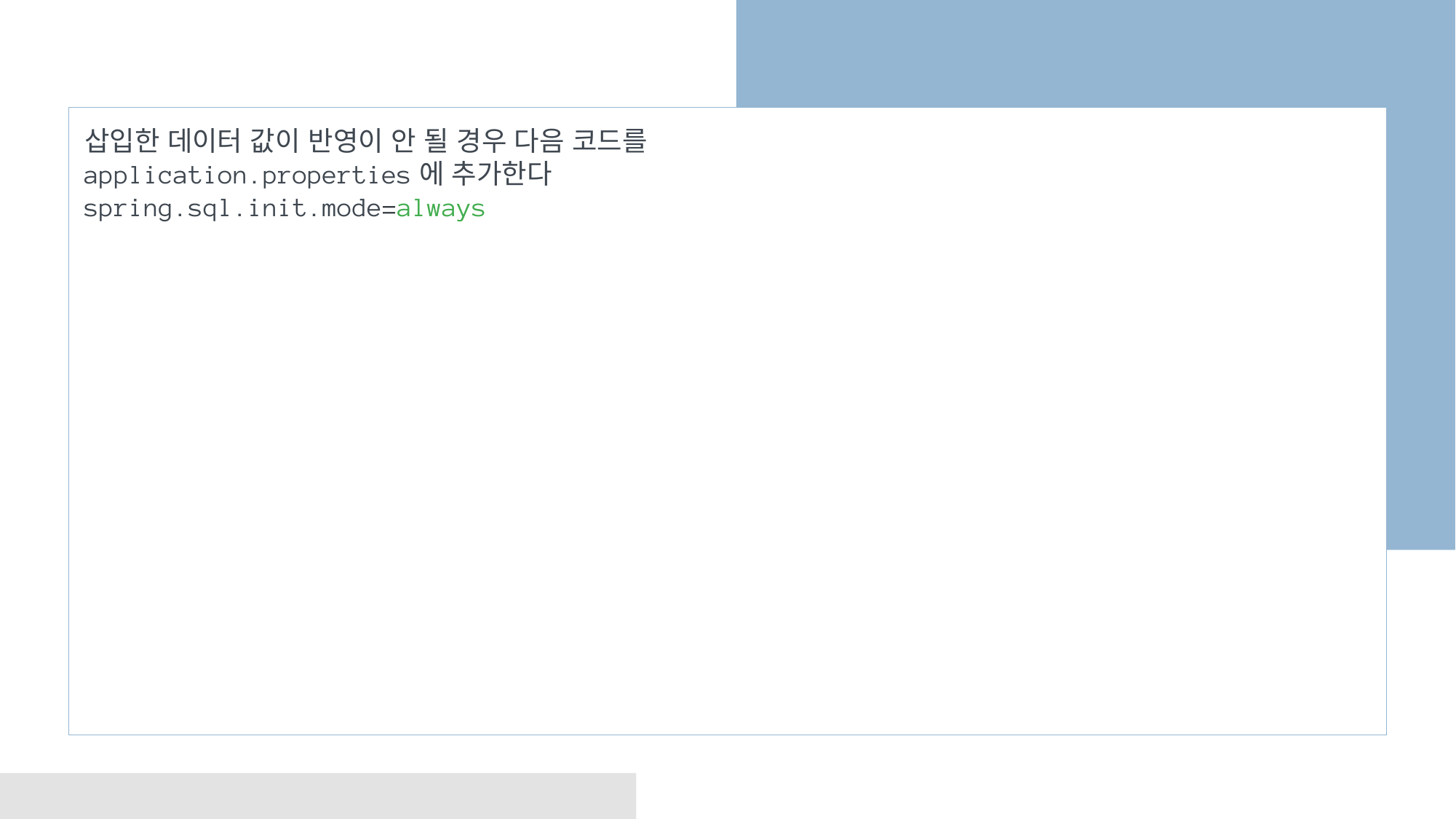

삽입한 데이터 값이 반영이 안 될 경우 다음 코드를 application.properties에 추가한다
spring.sql.init.mode=always